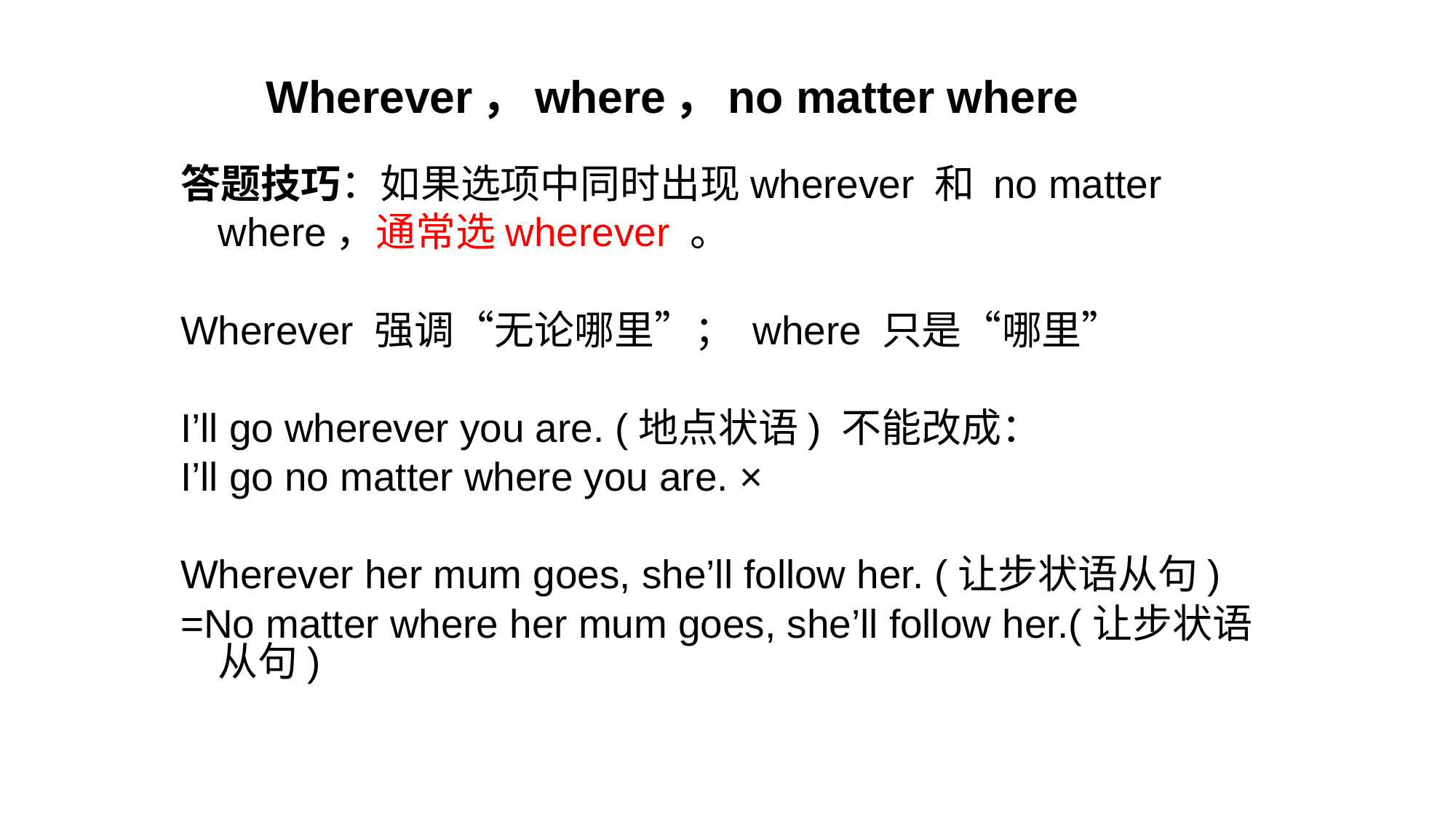

Wherever，where，no matter where
答题技巧：如果选项中同时出现wherever 和 no matter where，通常选wherever 。

Wherever 强调“无论哪里”； where 只是“哪里”

I’ll go wherever you are. (地点状语) 不能改成：
I’ll go no matter where you are. ×

Wherever her mum goes, she’ll follow her. (让步状语从句)
=No matter where her mum goes, she’ll follow her.(让步状语从句)